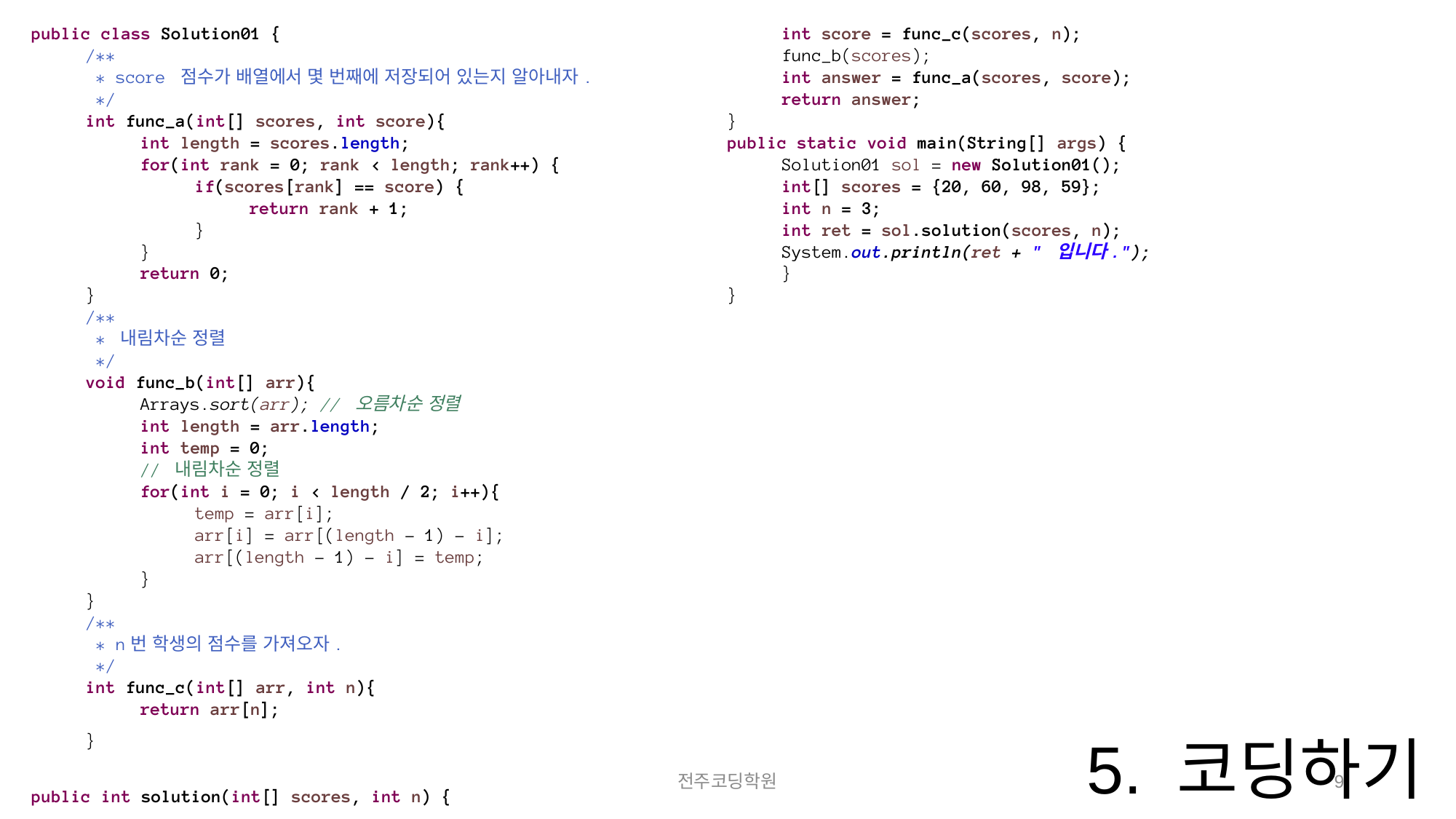

public class Solution01 {
/**
 * score 점수가 배열에서 몇 번째에 저장되어 있는지 알아내자.
 */
int func_a(int[] scores, int score){
int length = scores.length;
for(int rank = 0; rank < length; rank++) {
if(scores[rank] == score) {
return rank + 1;
}
}
return 0;
}
/**
 * 내림차순 정렬
 */
void func_b(int[] arr){
Arrays.sort(arr); // 오름차순 정렬
int length = arr.length;
int temp = 0;
// 내림차순 정렬
for(int i = 0; i < length / 2; i++){
temp = arr[i];
arr[i] = arr[(length - 1) - i];
arr[(length - 1) - i] = temp;
}
}
/**
 * n번 학생의 점수를 가져오자.
 */
int func_c(int[] arr, int n){
return arr[n];
}

public int solution(int[] scores, int n) {
int score = func_c(scores, n);
func_b(scores);
int answer = func_a(scores, score);
return answer;
}
public static void main(String[] args) {
Solution01 sol = new Solution01();
int[] scores = {20, 60, 98, 59};
int n = 3;
int ret = sol.solution(scores, n);
System.out.println(ret + " 입니다.");
}
}

# 5. 코딩하기
전주코딩학원
9